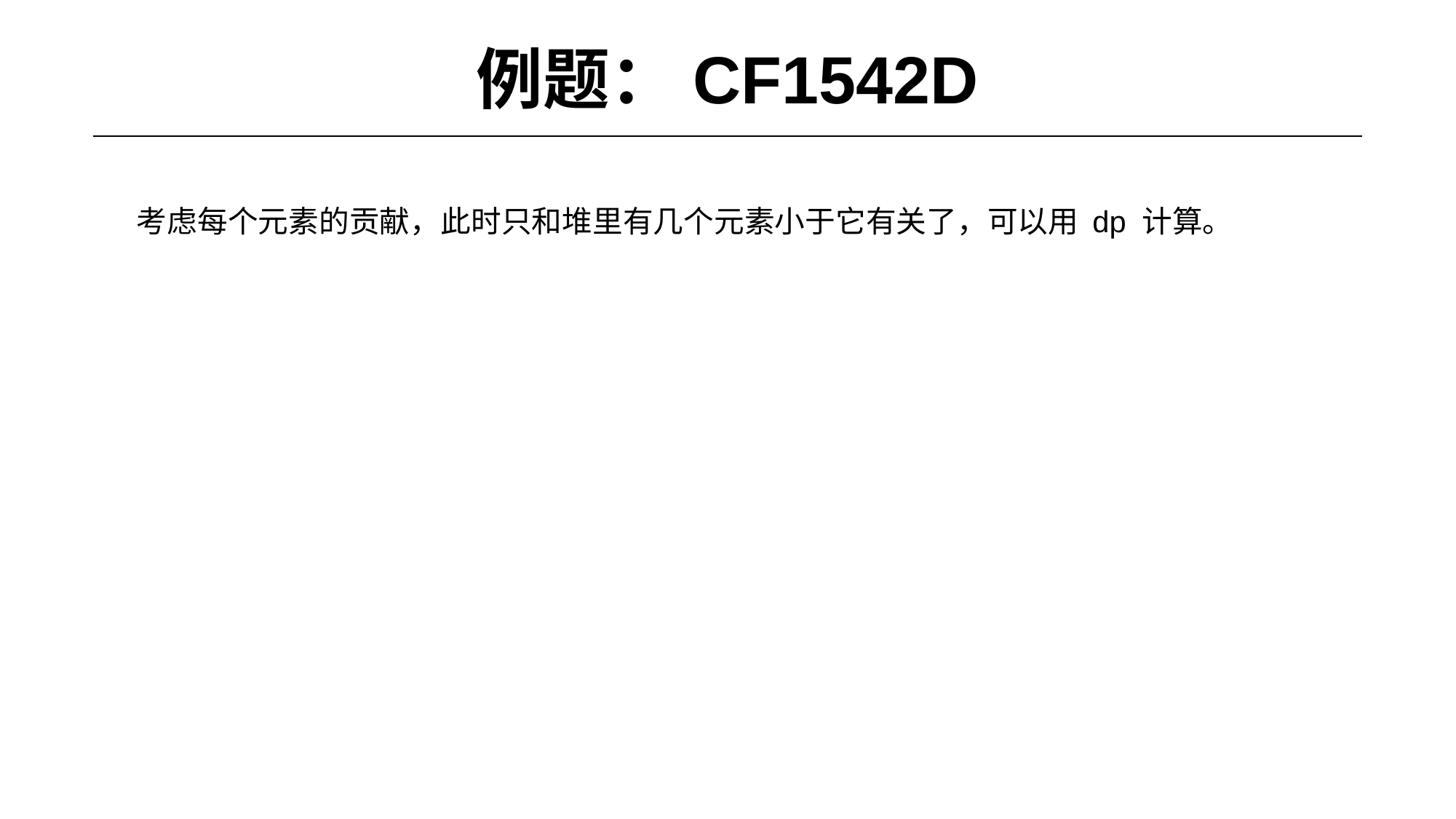

# 例题：CF1542D
考虑每个元素的贡献，此时只和堆里有几个元素小于它有关了，可以用 dp 计算。